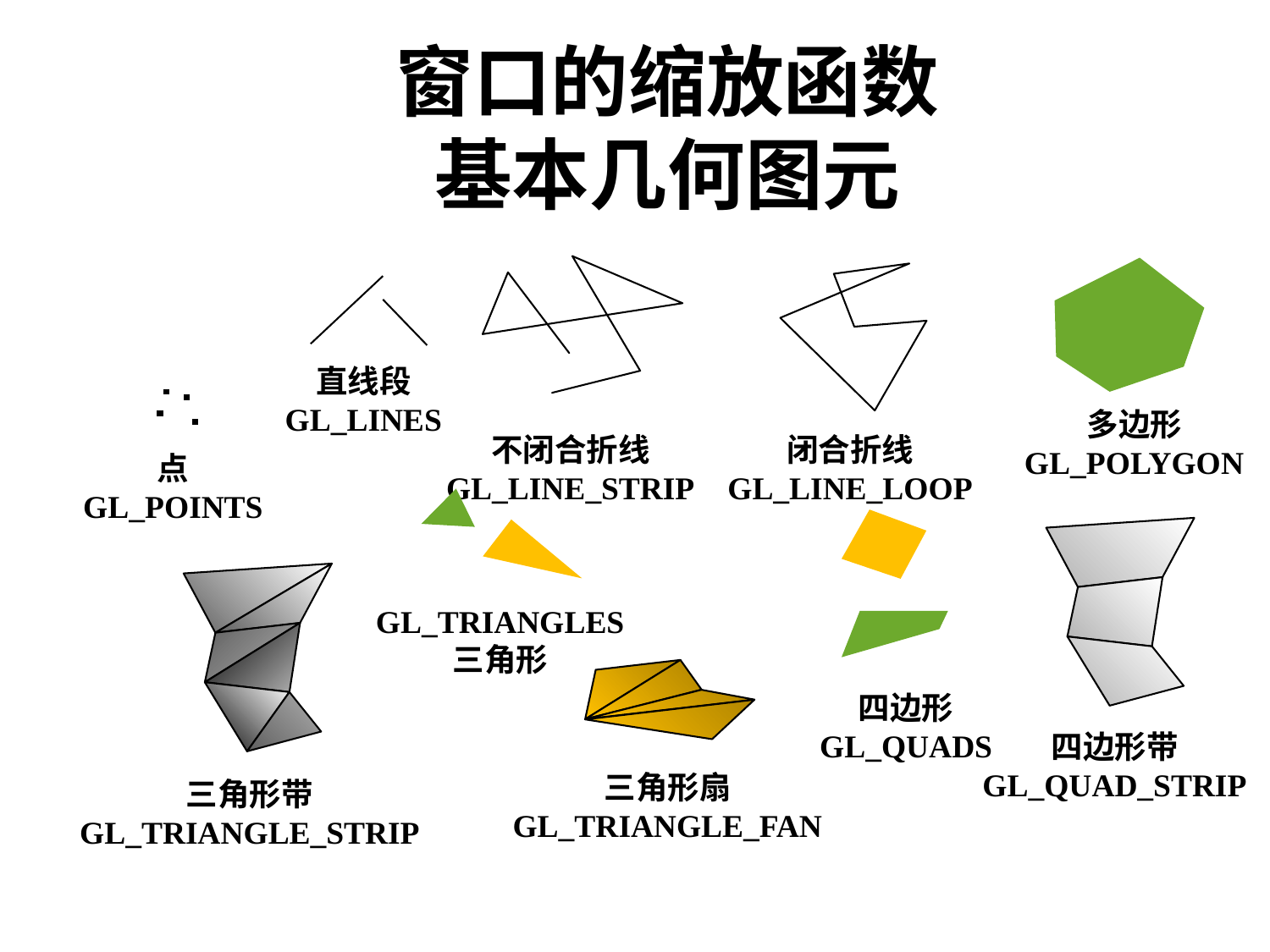

# 窗口的缩放函数 基本几何图元

不闭合折线
GL_LINE_STRIP

多边形
GL_POLYGON

闭合折线
GL_LINE_LOOP

直线段
GL_LINES

点
GL_POINTS

GL_TRIANGLES
三角形

四边形
GL_QUADS

四边形带
GL_QUAD_STRIP

三角形带
GL_TRIANGLE_STRIP

三角形扇
GL_TRIANGLE_FAN